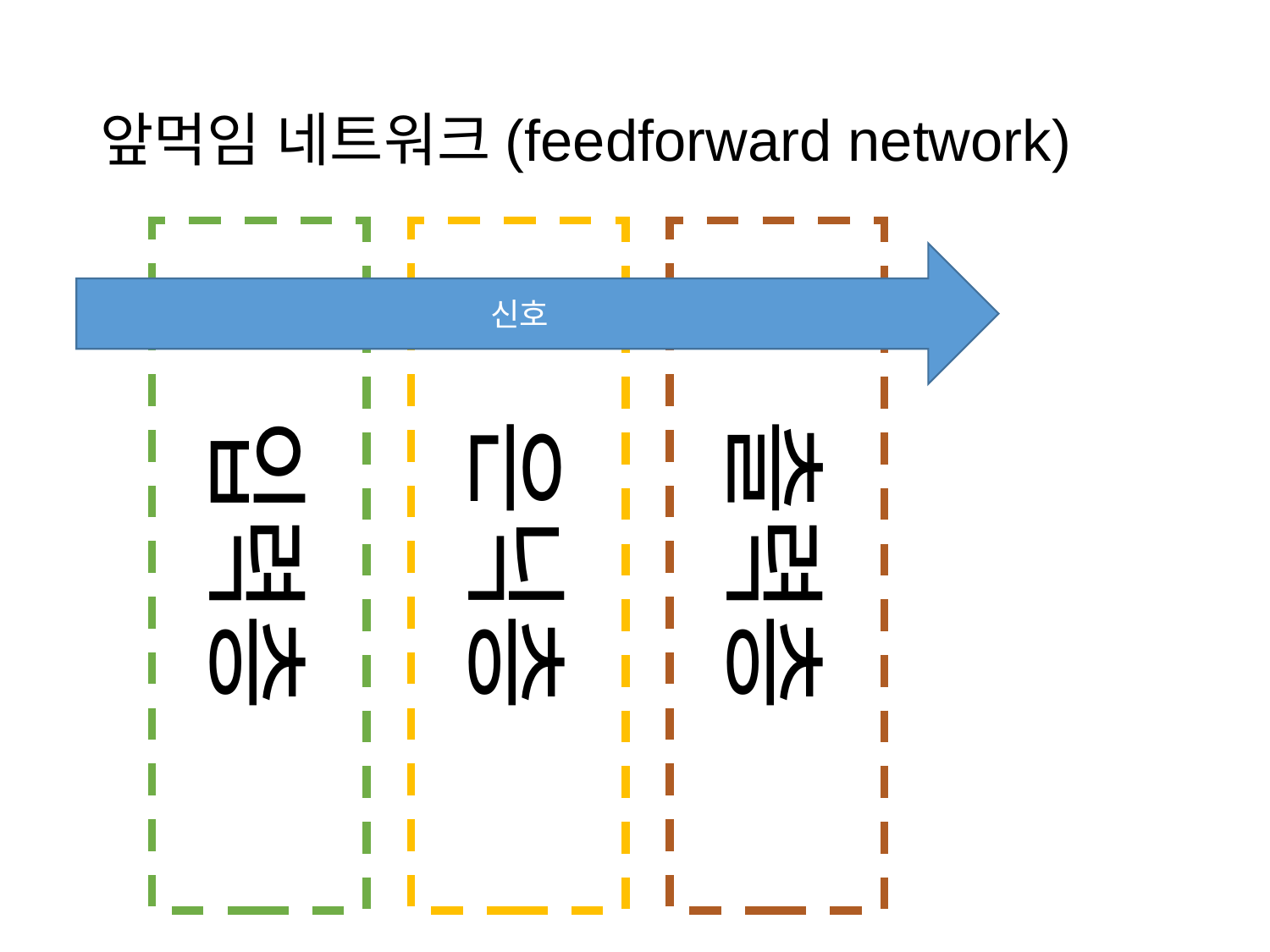

# 앞먹임 네트워크(feedforward network)

신호
입력층
은닉층
츨력층